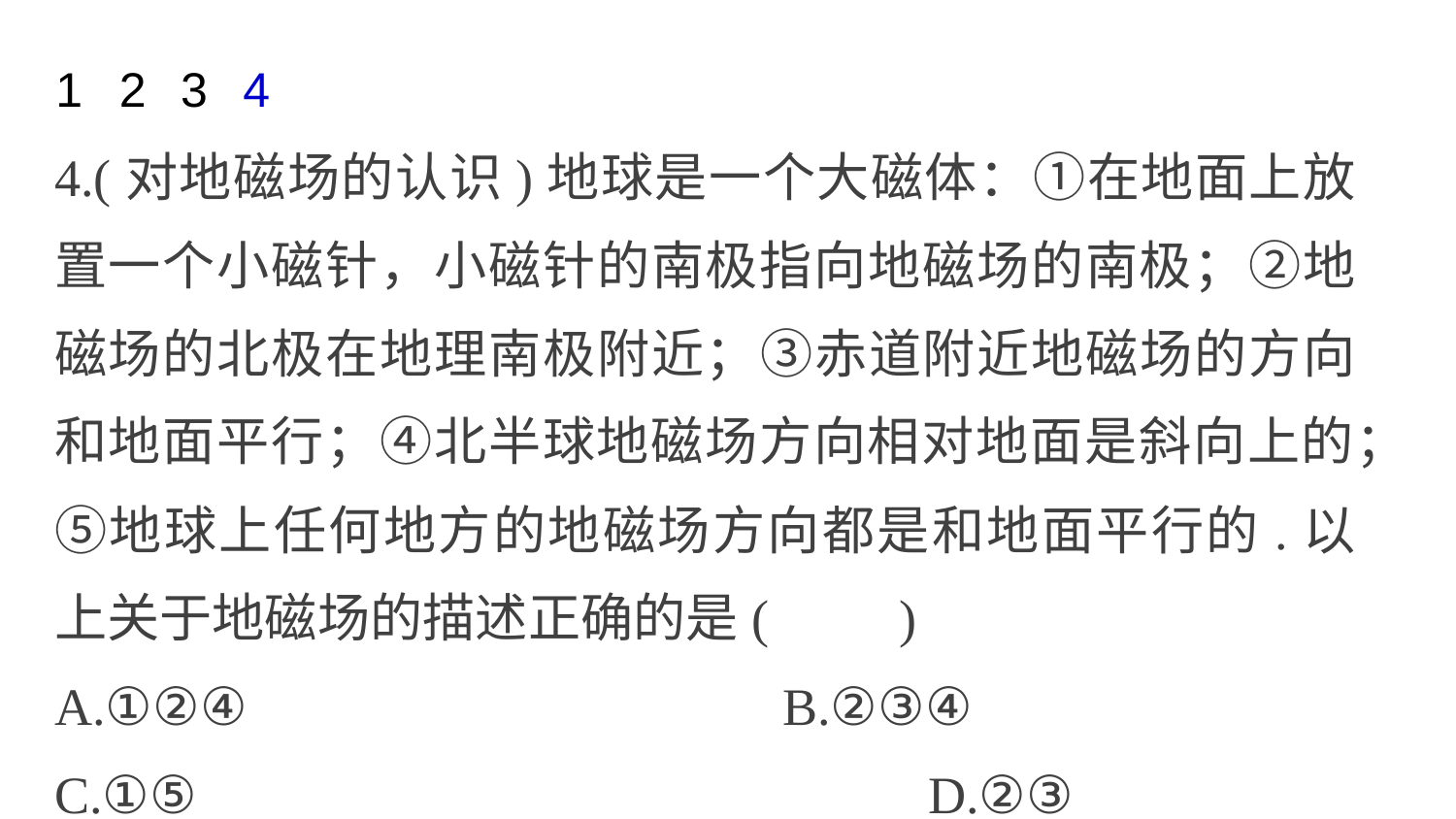

1
2
3
4
4.(对地磁场的认识)地球是一个大磁体：①在地面上放置一个小磁针，小磁针的南极指向地磁场的南极；②地磁场的北极在地理南极附近；③赤道附近地磁场的方向和地面平行；④北半球地磁场方向相对地面是斜向上的；⑤地球上任何地方的地磁场方向都是和地面平行的.以上关于地磁场的描述正确的是(　　)
A.①②④  				B.②③④
C.①⑤  					D.②③